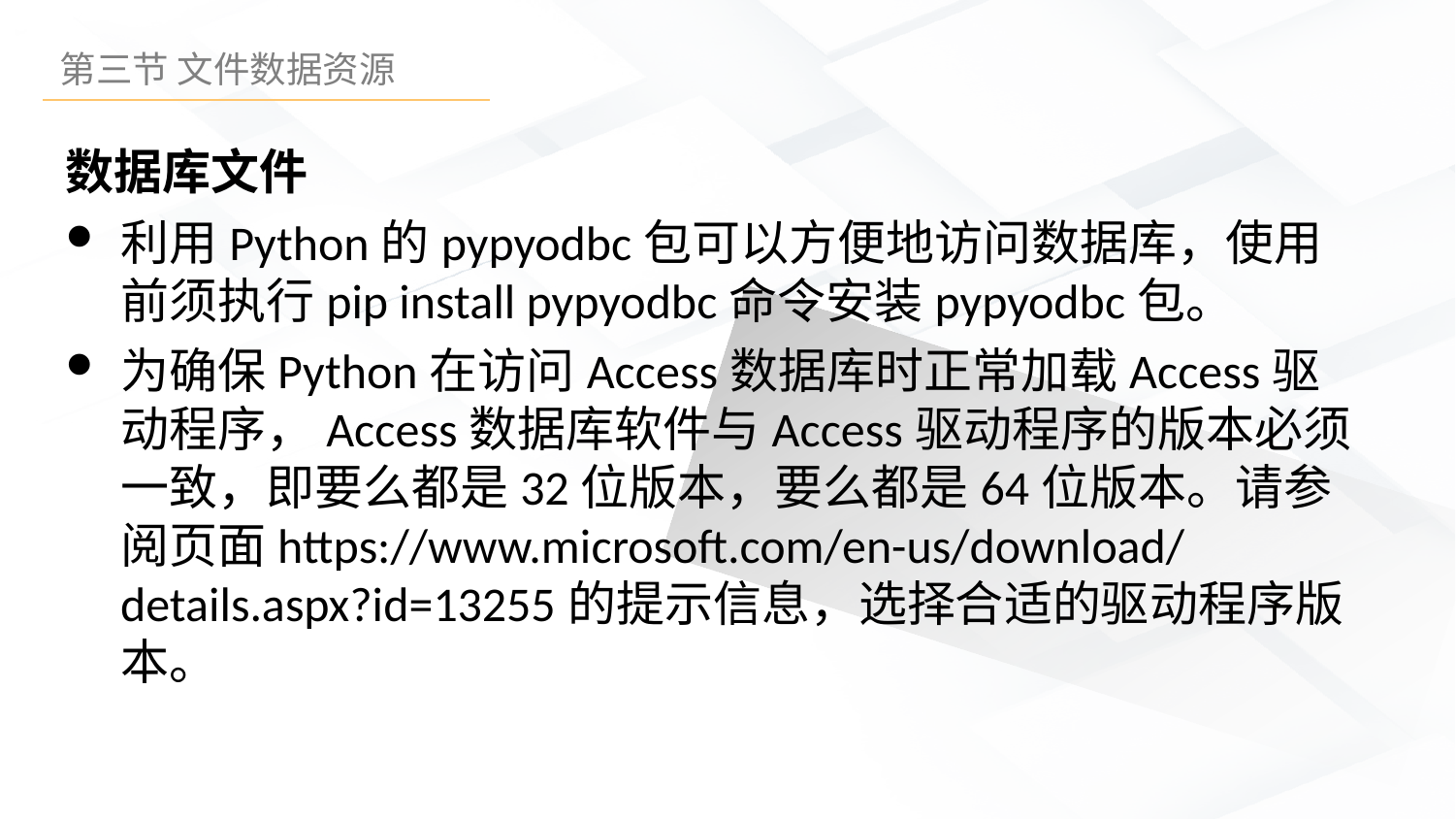

数据库文件
利用Python的pypyodbc包可以方便地访问数据库，使用前须执行pip install pypyodbc命令安装pypyodbc包。
为确保Python在访问Access数据库时正常加载Access驱动程序，Access数据库软件与Access驱动程序的版本必须一致，即要么都是32位版本，要么都是64位版本。请参阅页面https://www.microsoft.com/en-us/download/details.aspx?id=13255的提示信息，选择合适的驱动程序版本。